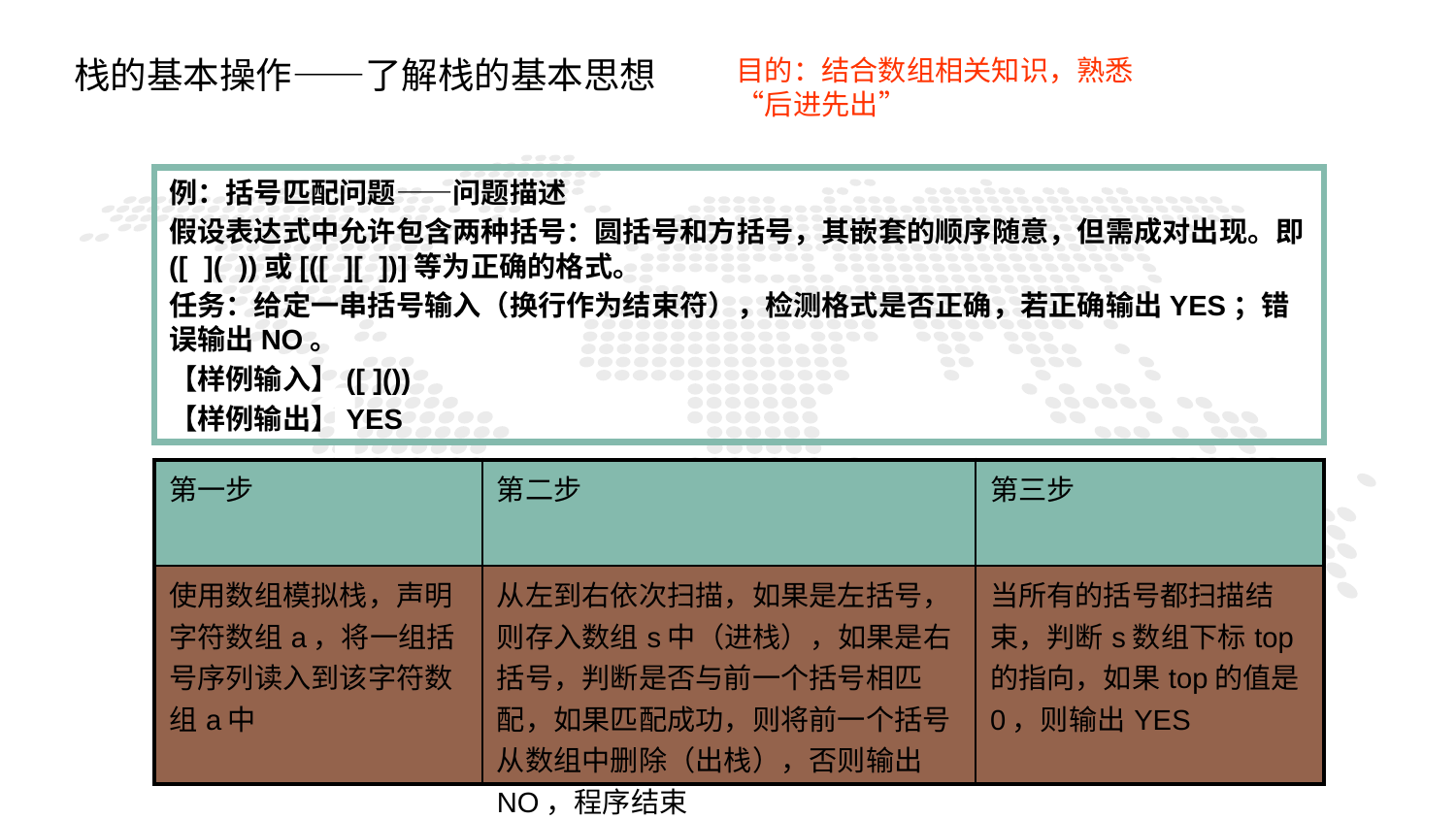

目的：结合数组相关知识，熟悉“后进先出”
栈的基本操作——了解栈的基本思想
例：括号匹配问题——问题描述
假设表达式中允许包含两种括号：圆括号和方括号，其嵌套的顺序随意，但需成对出现。即([  ](  ))或[([  ][  ])]等为正确的格式。
任务：给定一串括号输入（换行作为结束符），检测格式是否正确，若正确输出YES；错误输出NO。
【样例输入】([ ]())
【样例输出】YES
1
| 第一步 | 第二步 | 第三步 |
| --- | --- | --- |
| 使用数组模拟栈，声明字符数组a，将一组括号序列读入到该字符数组a中 | 从左到右依次扫描，如果是左括号，则存入数组s中（进栈），如果是右括号，判断是否与前一个括号相匹配，如果匹配成功，则将前一个括号从数组中删除（出栈），否则输出NO，程序结束 | 当所有的括号都扫描结束，判断s数组下标top的指向，如果top的值是0，则输出YES |
PART  ONE